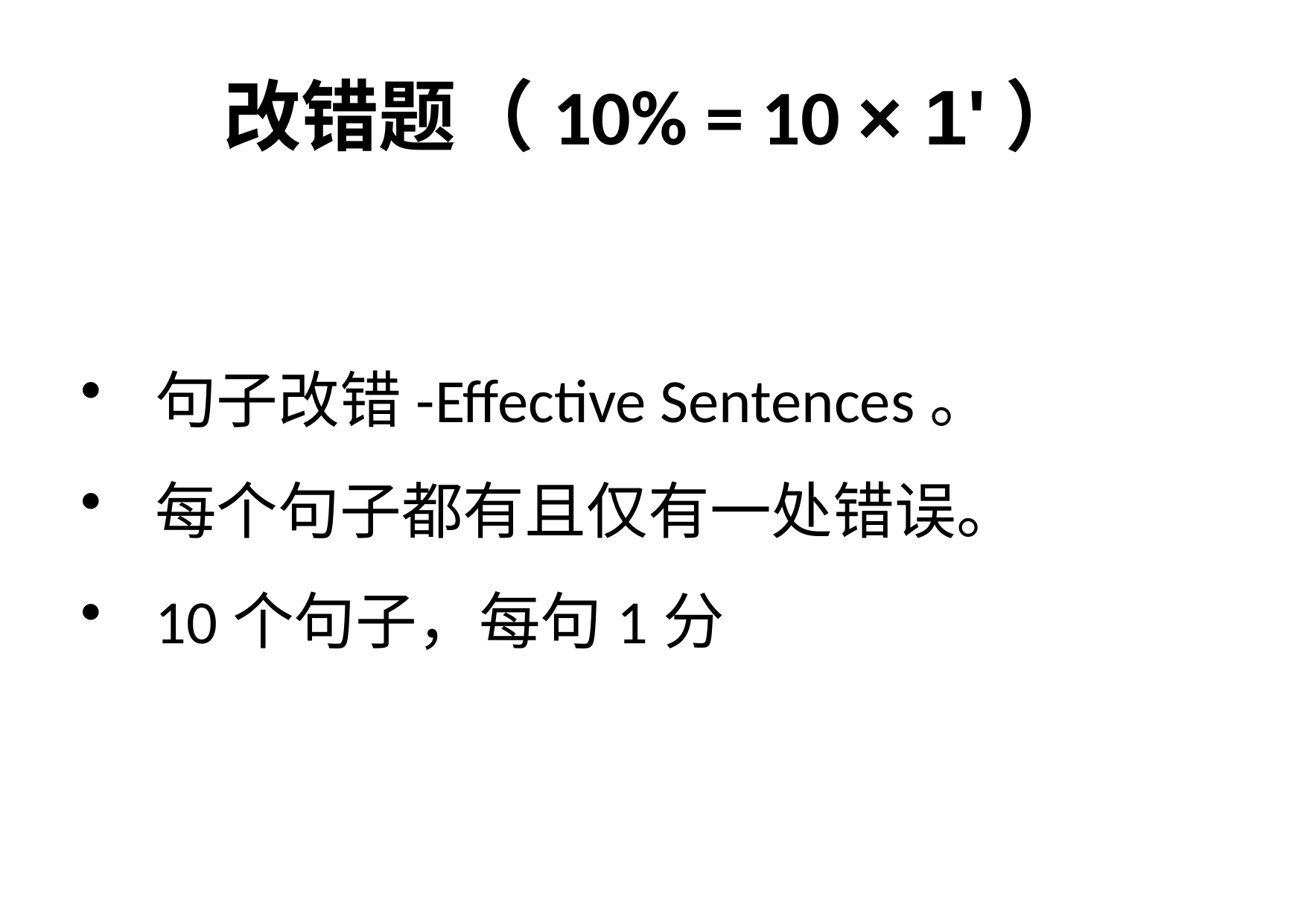

# 改错题（10% = 10 × 1'）

句子改错-Effective Sentences。
每个句子都有且仅有一处错误。
10个句子，每句1分